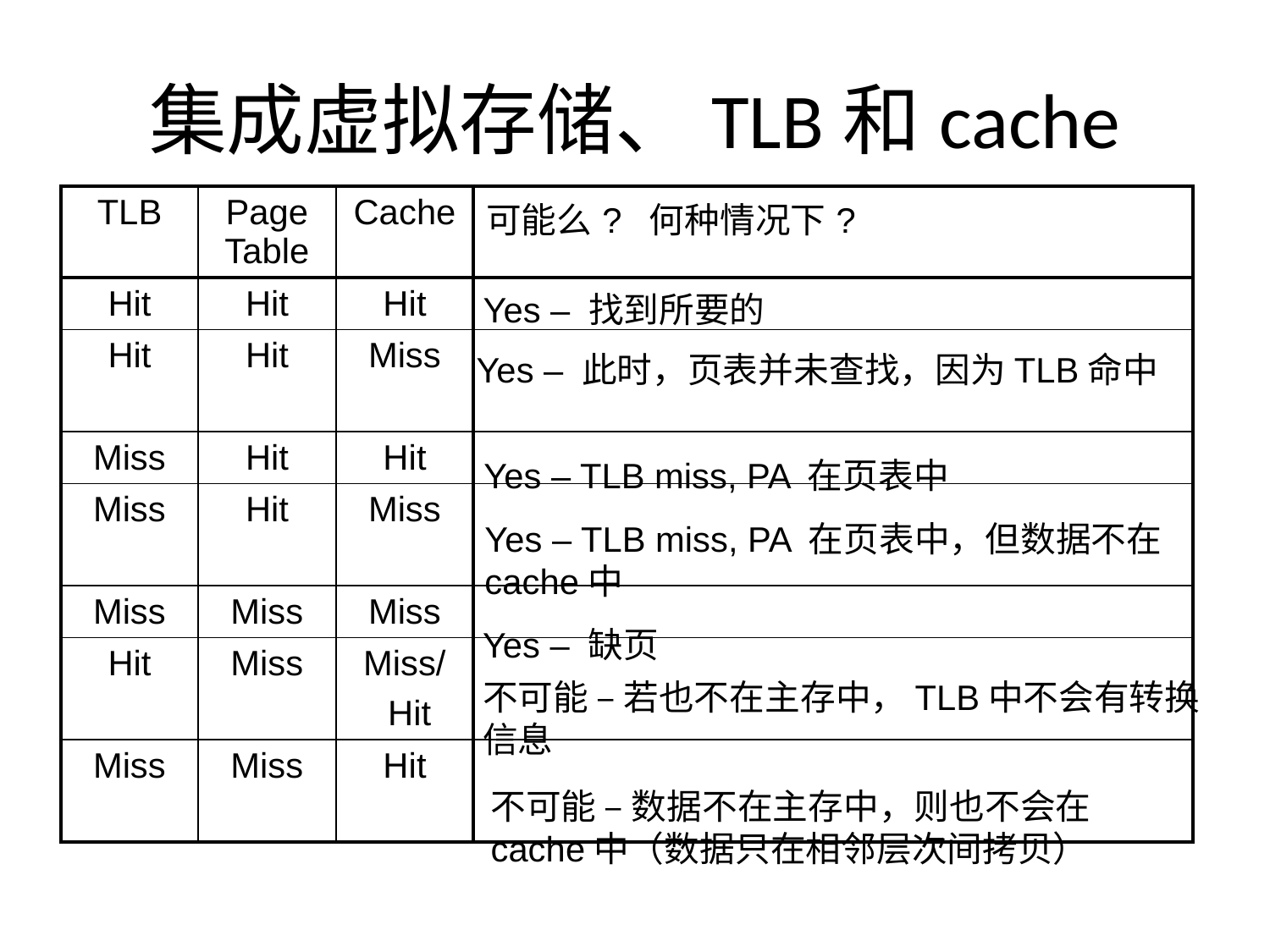

# 集成虚拟存储、TLB和cache
| TLB | Page Table | Cache | 可能么? 何种情况下? |
| --- | --- | --- | --- |
| Hit | Hit | Hit |  |
| Hit | Hit | Miss |  |
| Miss | Hit | Hit |  |
| Miss | Hit | Miss |  |
| Miss | Miss | Miss |  |
| Hit | Miss | Miss/ Hit |  |
| Miss | Miss | Hit |  |
Yes – 找到所要的
Yes – 此时，页表并未查找，因为TLB命中
Yes – TLB miss, PA 在页表中
Yes – TLB miss, PA 在页表中，但数据不在
cache中
Yes – 缺页
不可能 – 若也不在主存中，TLB中不会有转换
信息
不可能 – 数据不在主存中，则也不会在
cache中（数据只在相邻层次间拷贝）